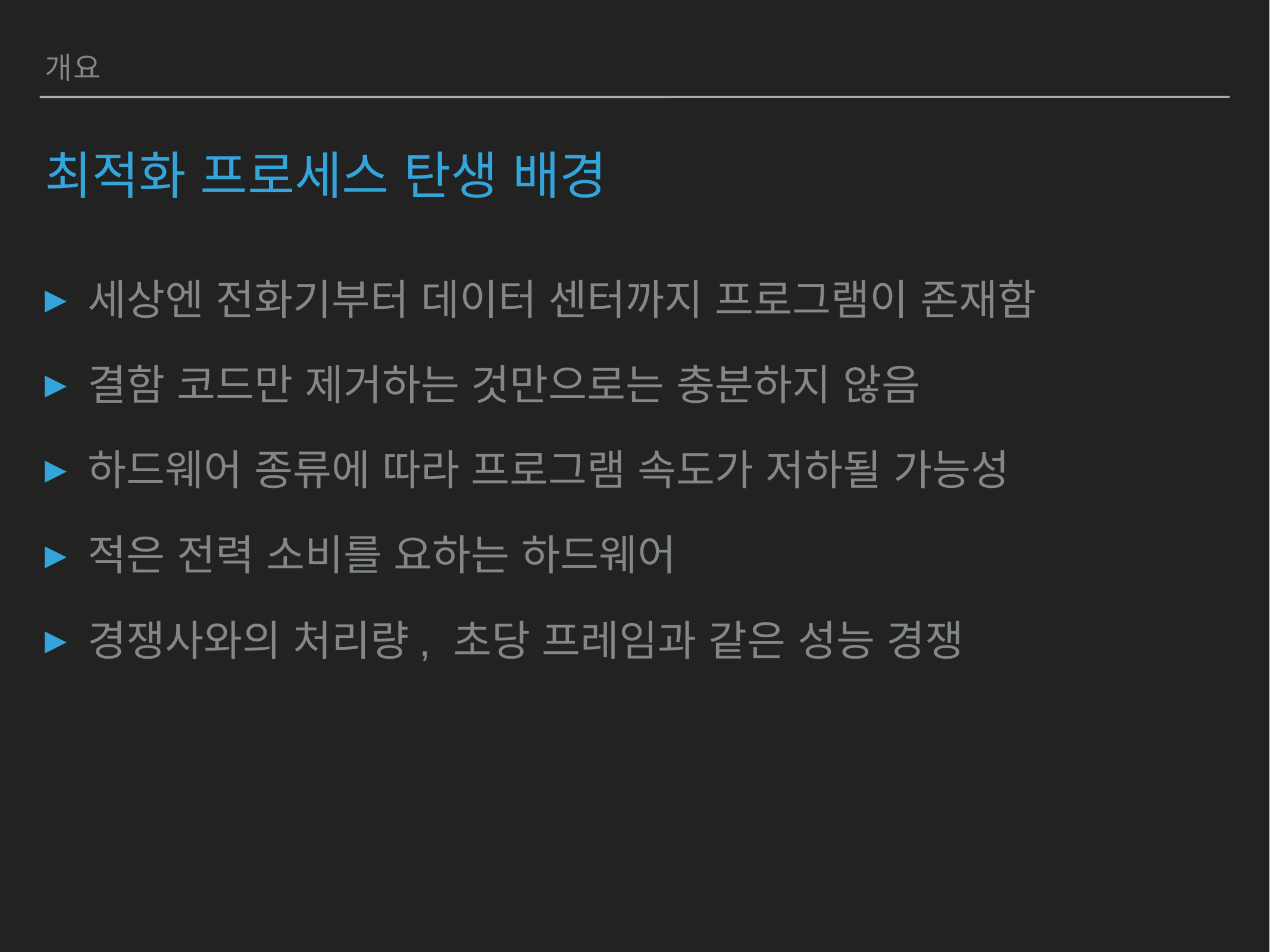

개요
# 최적화 프로세스 탄생 배경
세상엔 전화기부터 데이터 센터까지 프로그램이 존재함
결함 코드만 제거하는 것만으로는 충분하지 않음
하드웨어 종류에 따라 프로그램 속도가 저하될 가능성
적은 전력 소비를 요하는 하드웨어
경쟁사와의 처리량, 초당 프레임과 같은 성능 경쟁